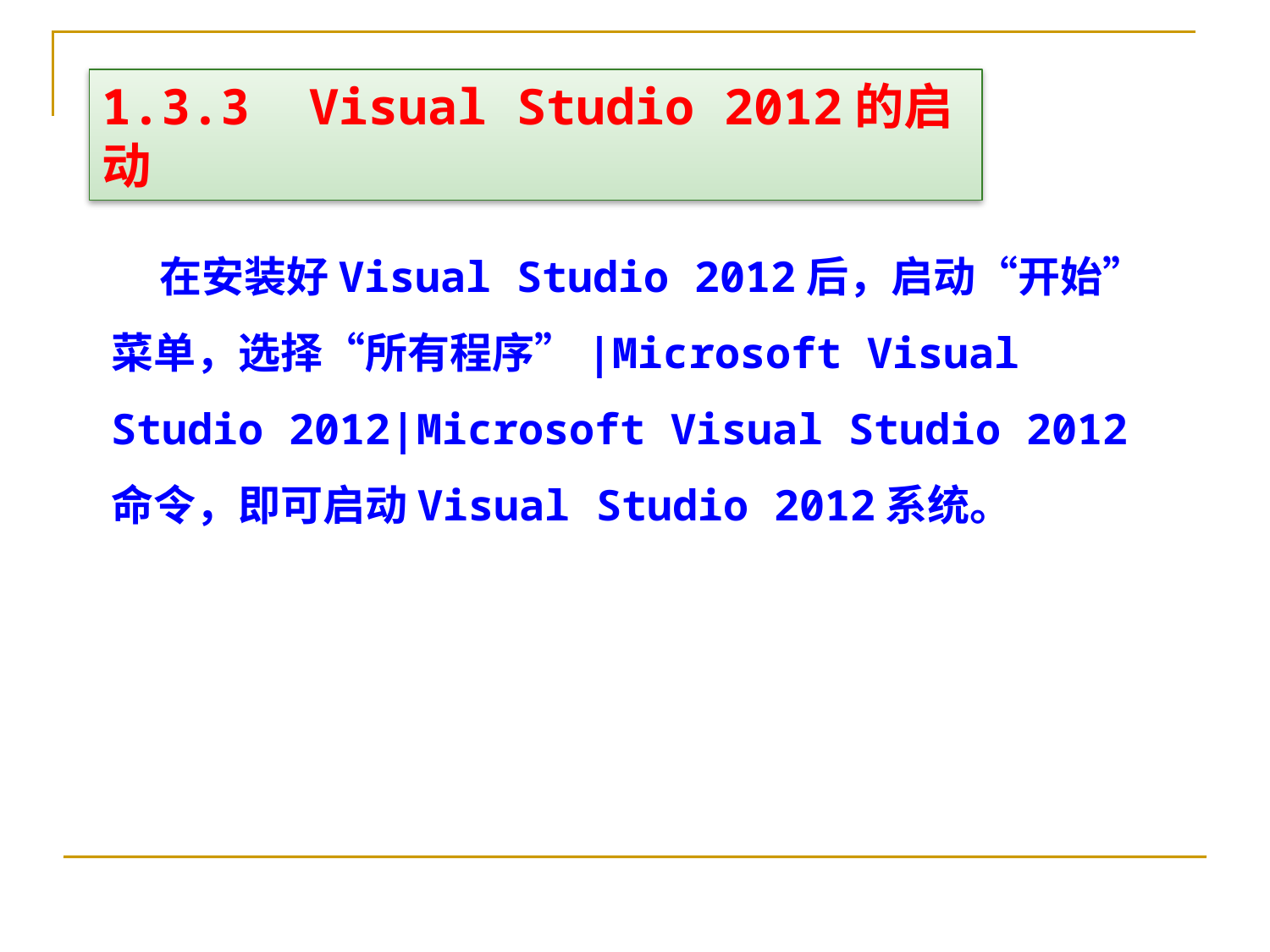

1.3.3  Visual Studio 2012的启动
    在安装好Visual Studio 2012后，启动“开始”菜单，选择“所有程序”|Microsoft Visual Studio 2012|Microsoft Visual Studio 2012 命令，即可启动Visual Studio 2012系统。